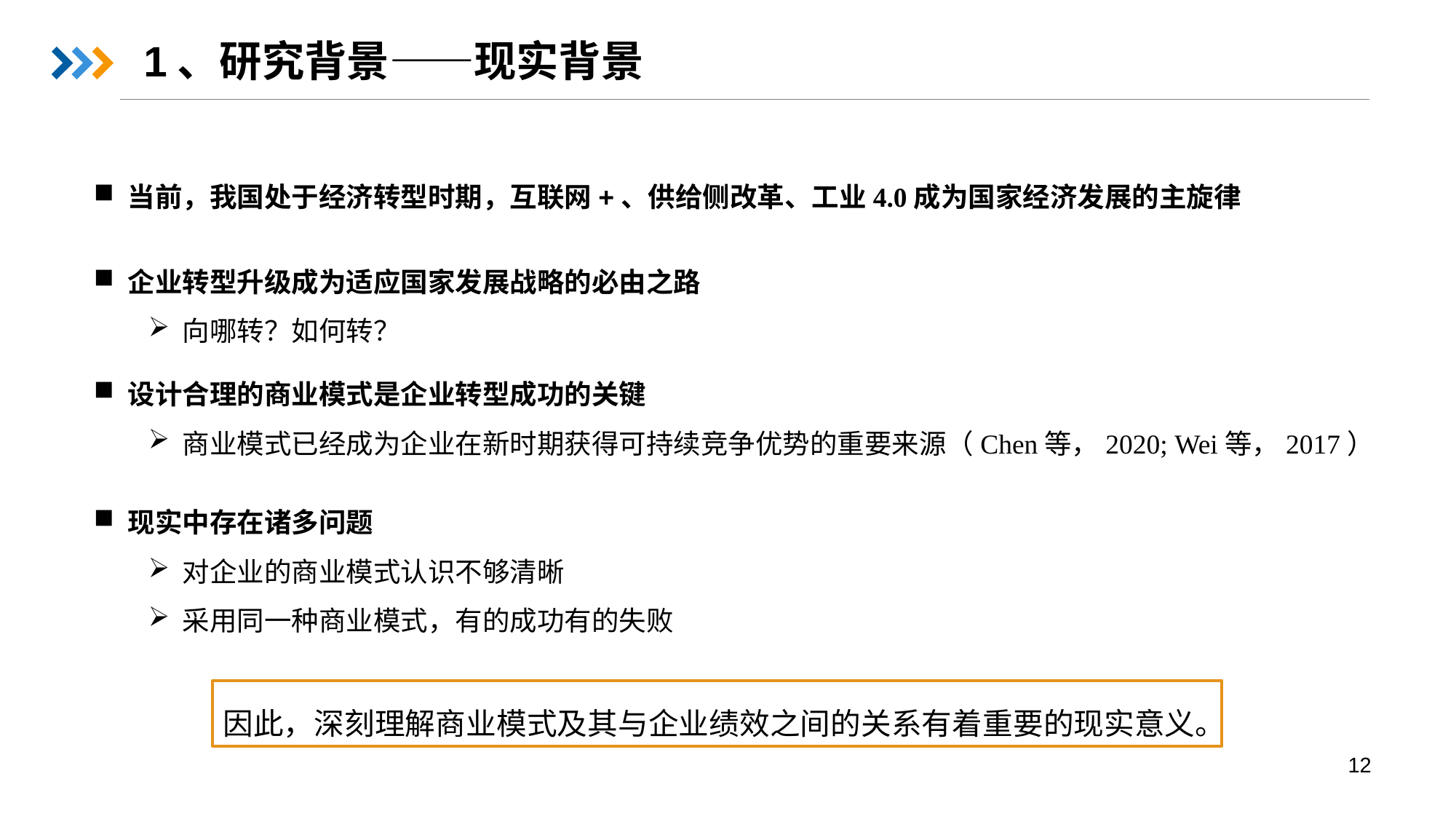

# 1、研究背景——现实背景
当前，我国处于经济转型时期，互联网+、供给侧改革、工业4.0成为国家经济发展的主旋律
企业转型升级成为适应国家发展战略的必由之路
向哪转？如何转？
设计合理的商业模式是企业转型成功的关键
商业模式已经成为企业在新时期获得可持续竞争优势的重要来源（Chen等，2020; Wei等，2017）

现实中存在诸多问题
对企业的商业模式认识不够清晰
采用同一种商业模式，有的成功有的失败

因此，深刻理解商业模式及其与企业绩效之间的关系有着重要的现实意义。
12